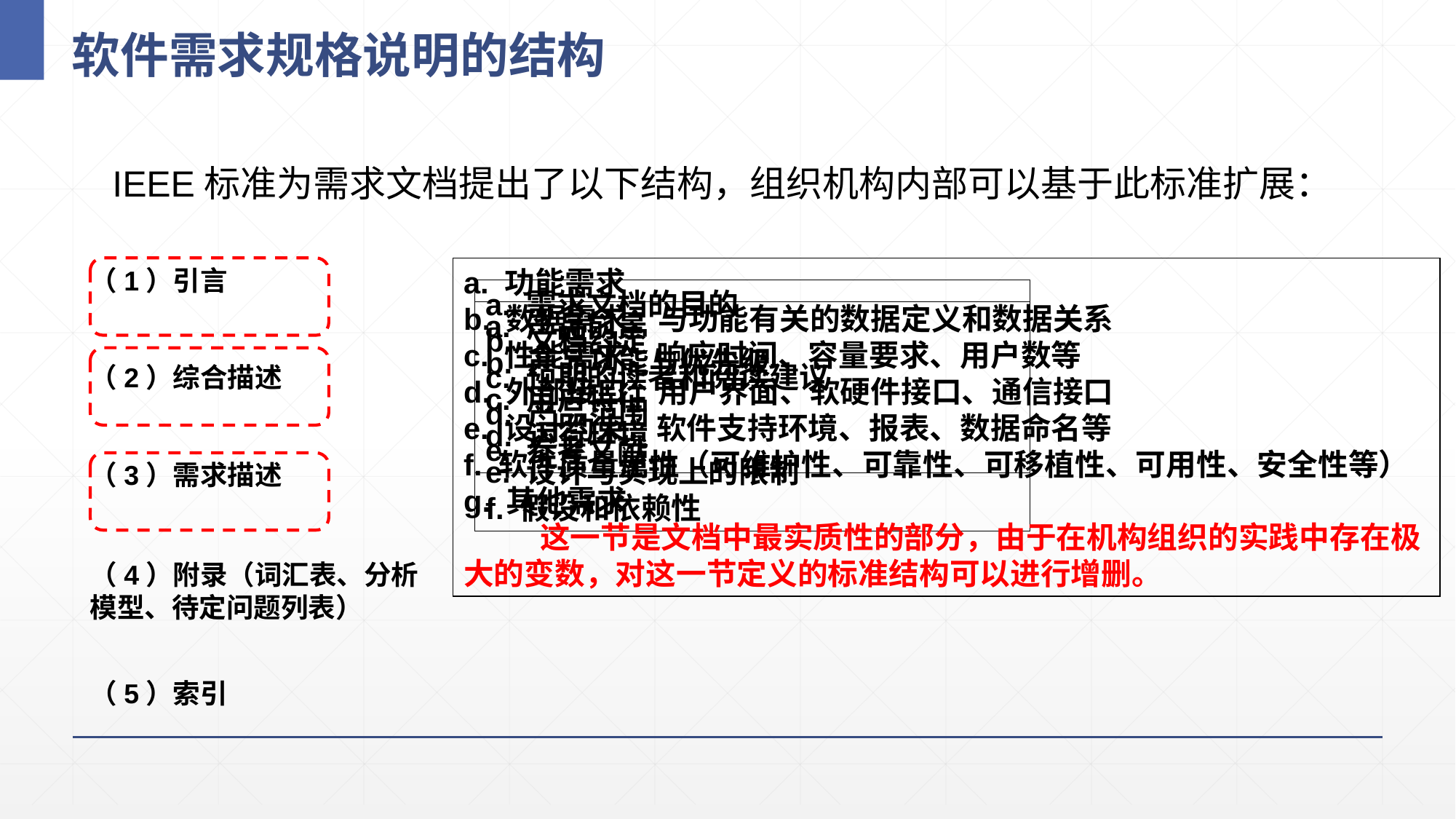

软件需求规格说明的结构
      IEEE标准为需求文档提出了以下结构，组织机构内部可以基于此标准扩展：

（1）引言

a. 功能需求
b. 数据需求：与功能有关的数据定义和数据关系
c. 性能需求：响应时间、容量要求、用户数等
d. 外部接口：用户界面、软硬件接口、通信接口
e. 设计约束：软件支持环境、报表、数据命名等
f. 软件质量属性（可维护性、可靠性、可移植性、可用性、安全性等）
g. 其他需求
          这一节是文档中最实质性的部分，由于在机构组织的实践中存在极大的变数，对这一节定义的标准结构可以进行增删。
a. 需求文档的目的
b. 文档约定
c. 预期的读者和阅读建议
d. 产品范围
e. 参考文献
a. 产品前景
b. 产品功能与优先级
c. 用户特征
d. 运行环境
e. 设计与实现上的限制
f. 假设和依赖性

（2）综合描述
（3）需求描述

（4）附录（词汇表、分析模型、待定问题列表）
（5）索引